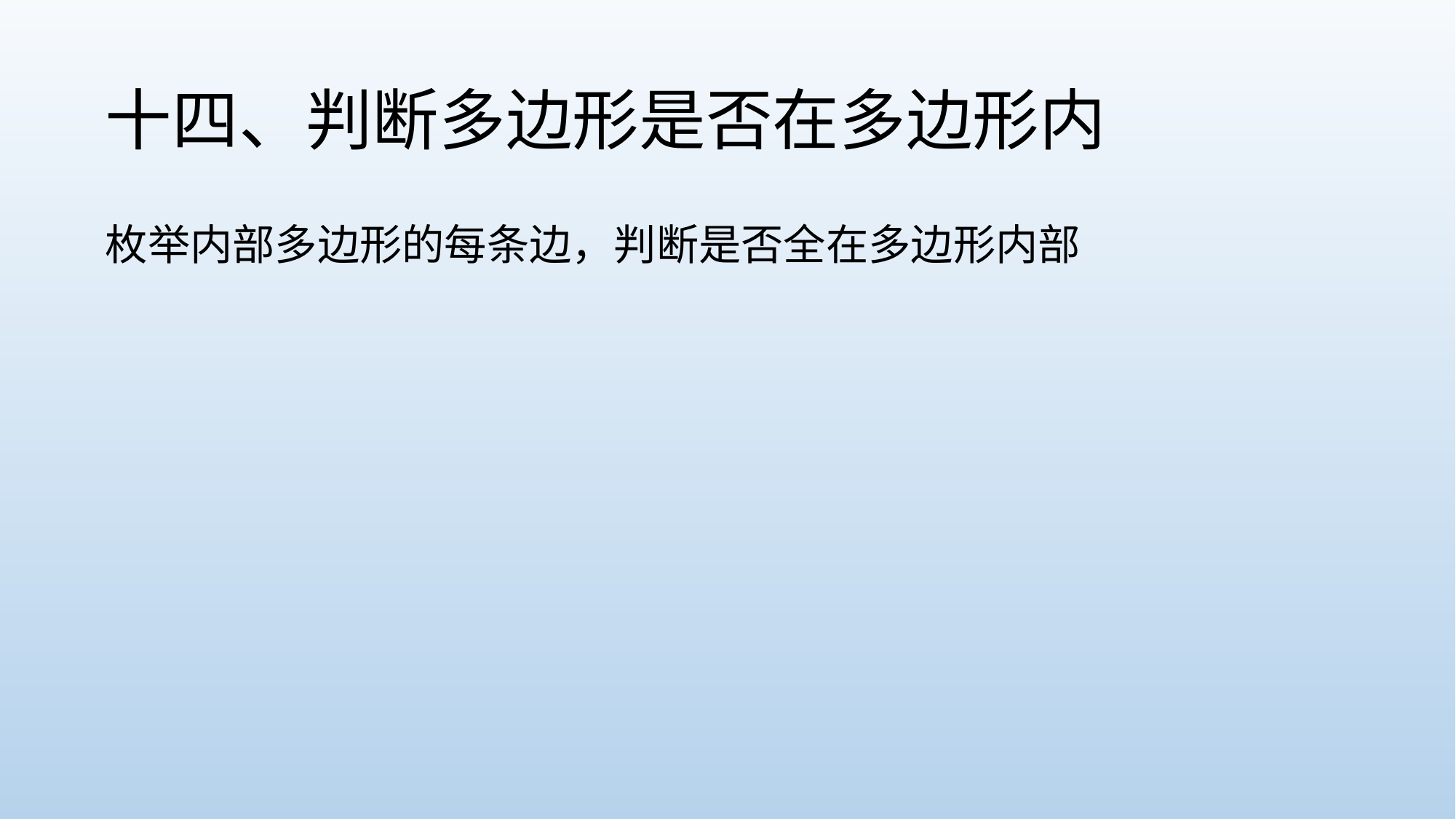

# 十四、判断多边形是否在多边形内
枚举内部多边形的每条边，判断是否全在多边形内部